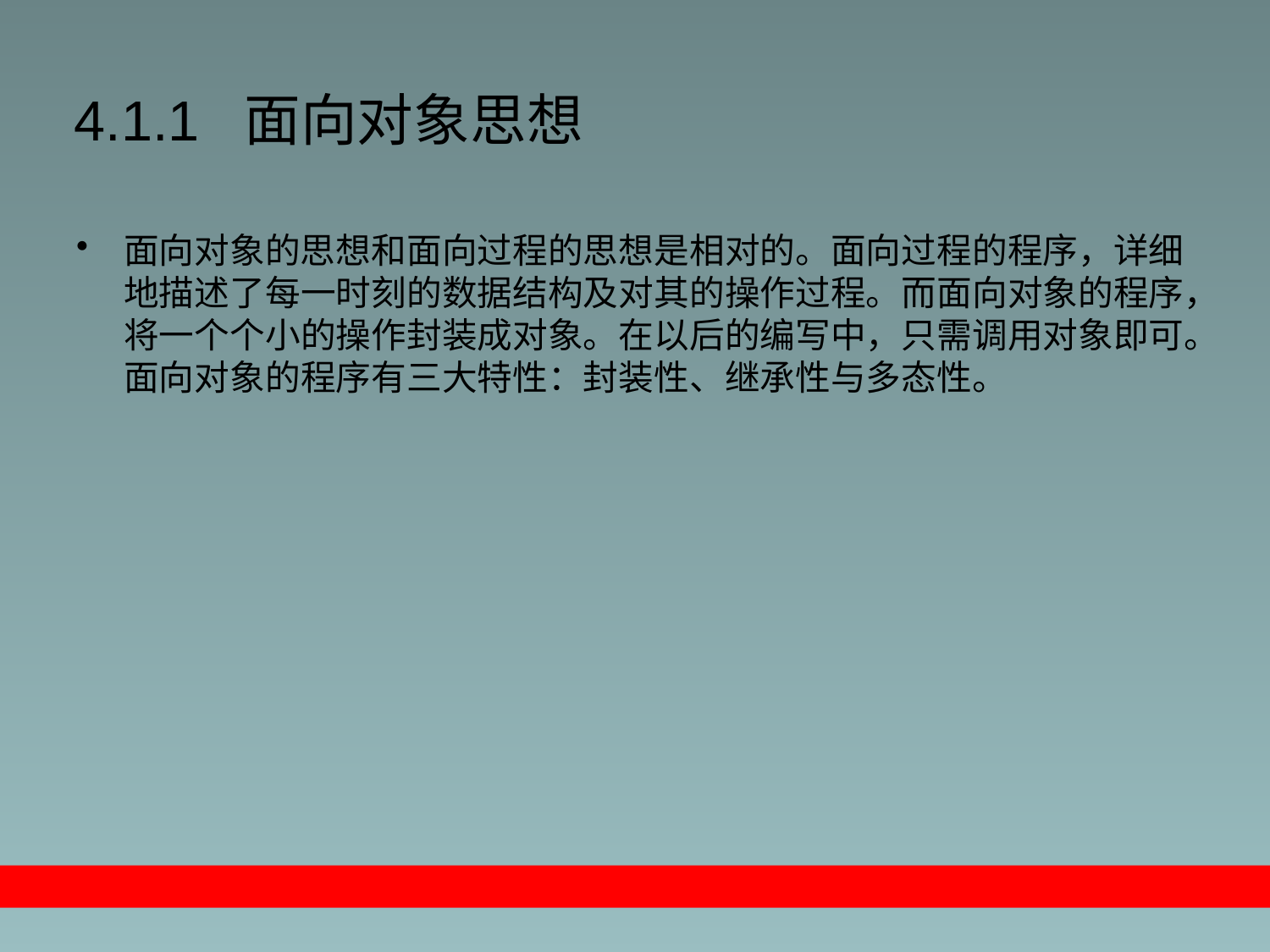

# 4.1.1  面向对象思想
面向对象的思想和面向过程的思想是相对的。面向过程的程序，详细地描述了每一时刻的数据结构及对其的操作过程。而面向对象的程序，将一个个小的操作封装成对象。在以后的编写中，只需调用对象即可。面向对象的程序有三大特性：封装性、继承性与多态性。